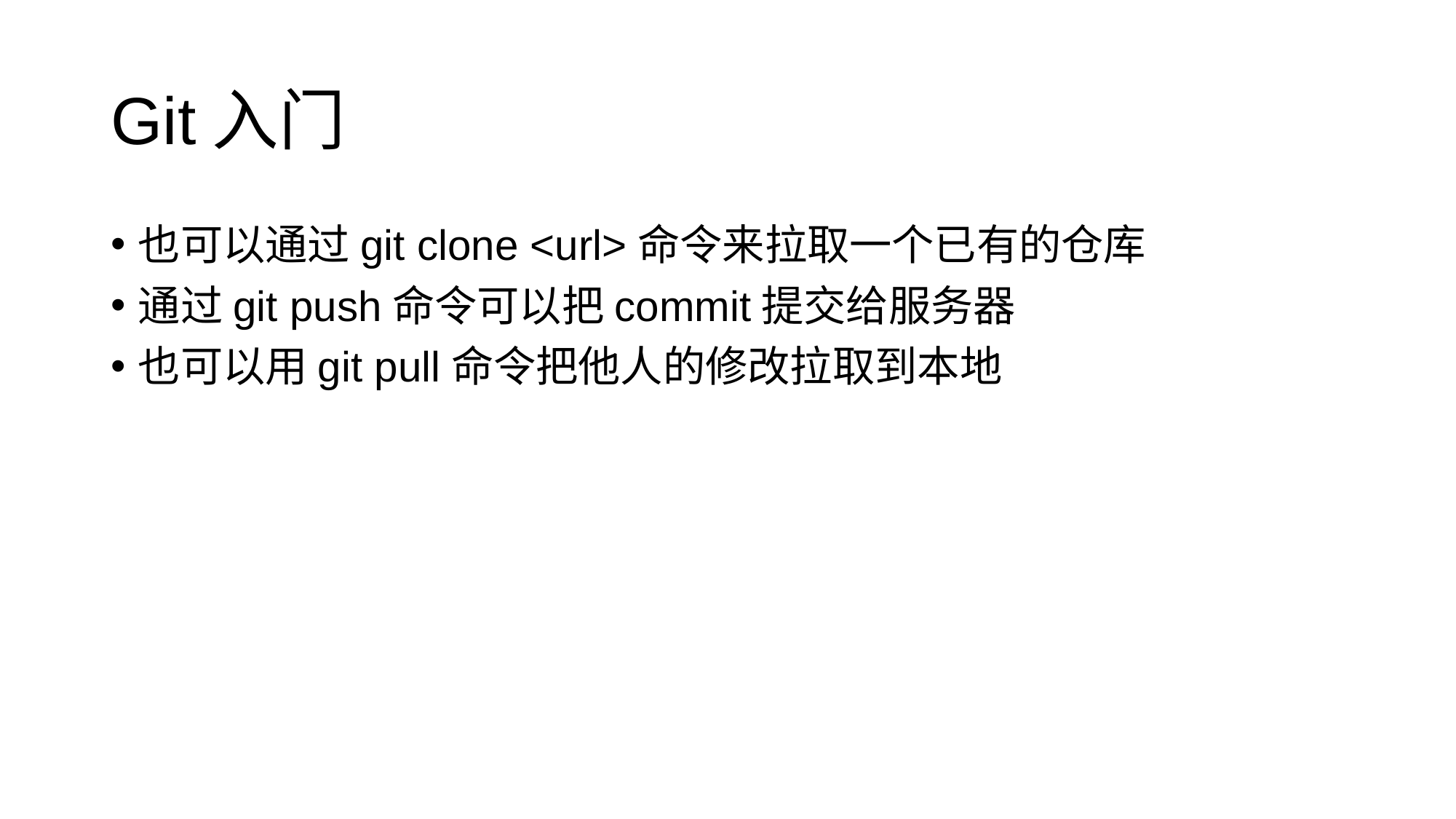

# Git入门
也可以通过git clone <url>命令来拉取一个已有的仓库
通过git push命令可以把commit提交给服务器
也可以用git pull命令把他人的修改拉取到本地